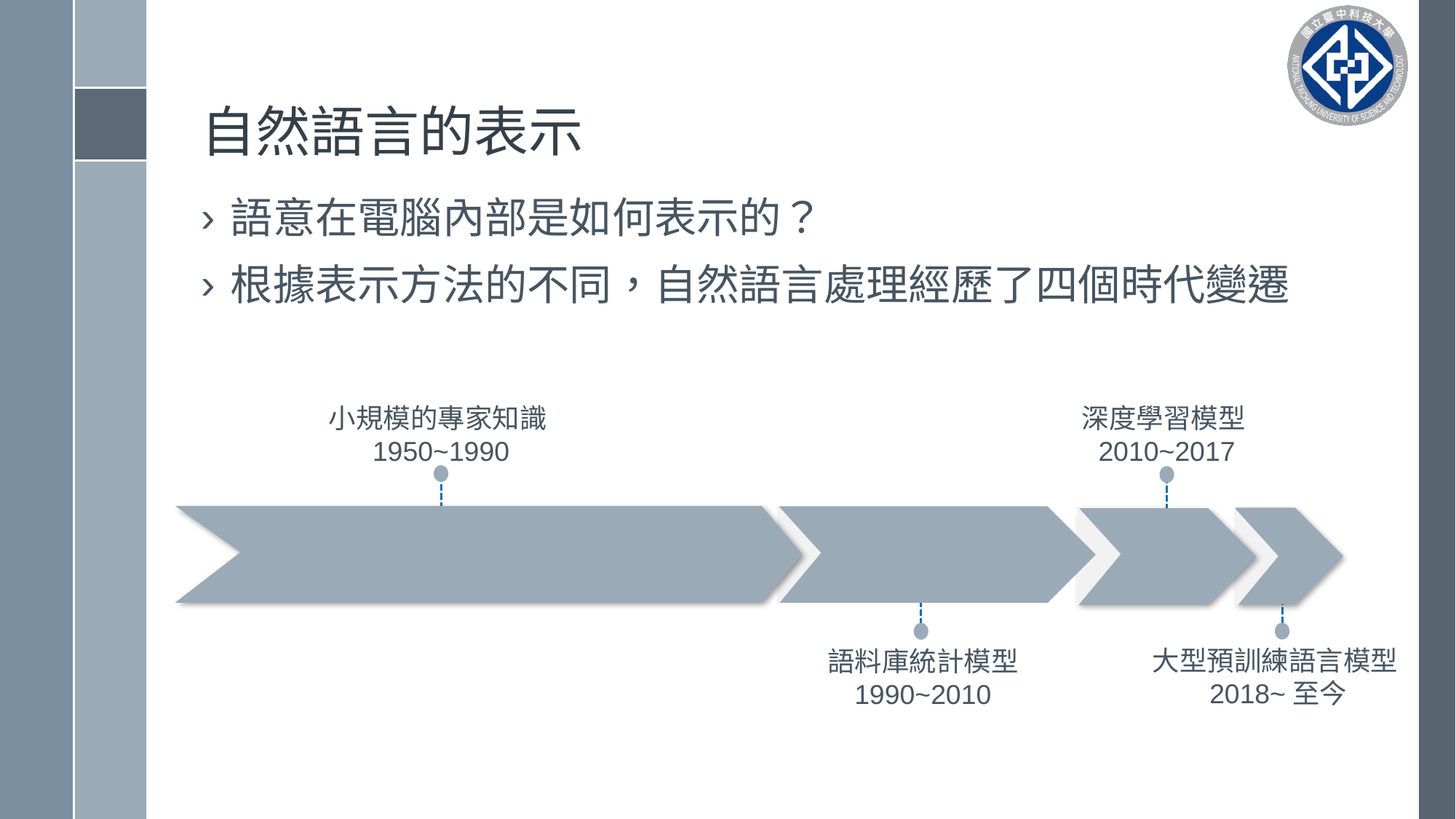

# 自然語言的表示
語意在電腦內部是如何表示的？
根據表示方法的不同，自然語言處理經歷了四個時代變遷
深度學習模型2010~2017
小規模的專家知識
1950~1990

大型預訓練語言模型2018~至今
語料庫統計模型
1990~2010